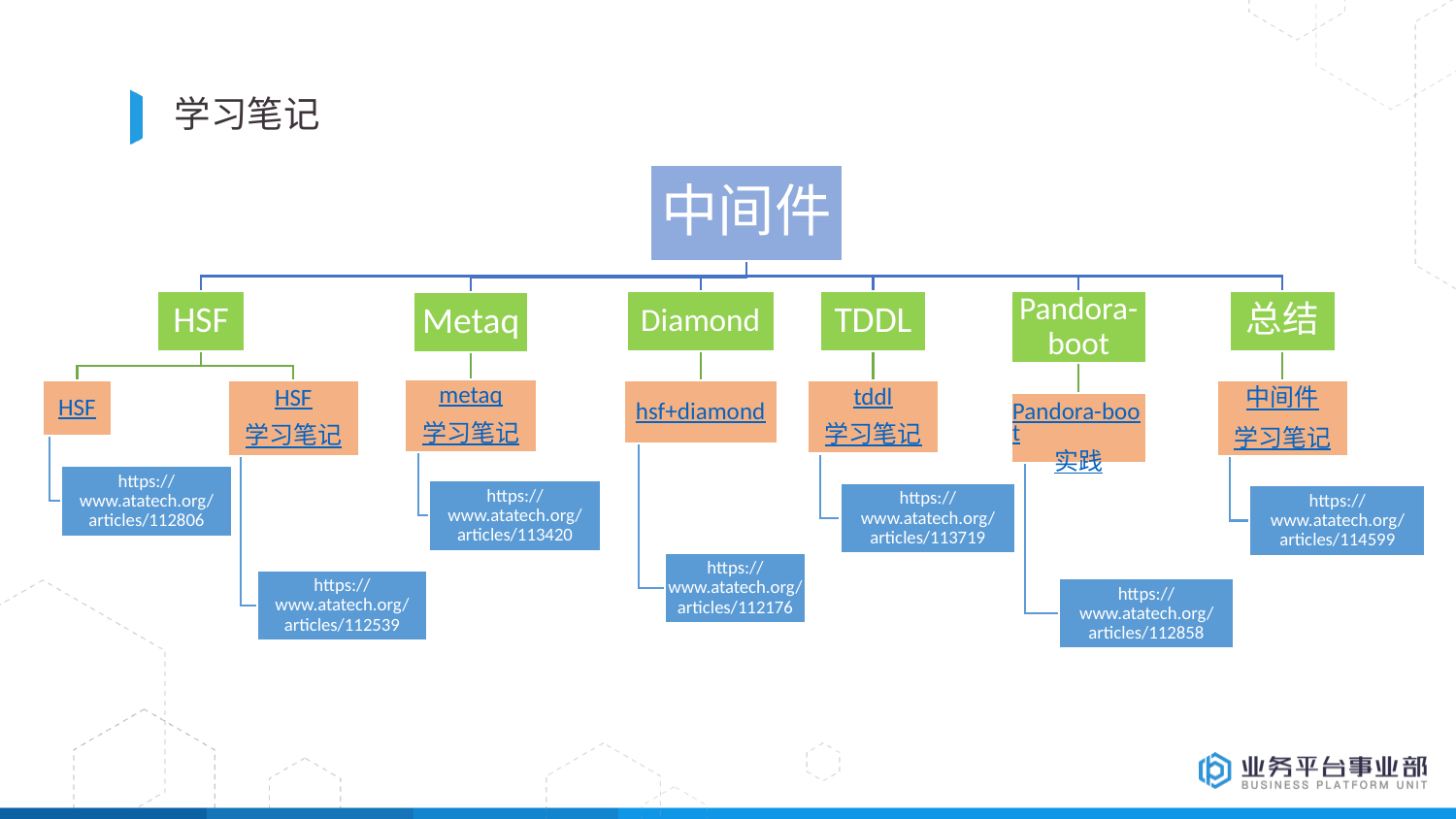

中间件
HSF
HSF
https://www.atatech.org/articles/112806
HSF
学习笔记
https://www.atatech.org/articles/112539
Metaq
metaq
学习笔记
https://www.atatech.org/articles/113420
Diamond
hsf+diamond
https://www.atatech.org/articles/112176
TDDL
tddl
学习笔记
https://www.atatech.org/articles/113719
Pandora-boot
Pandora-boot实践
https://www.atatech.org/articles/112858
总结
中间件
学习笔记
https://www.atatech.org/articles/114599
# 学习笔记